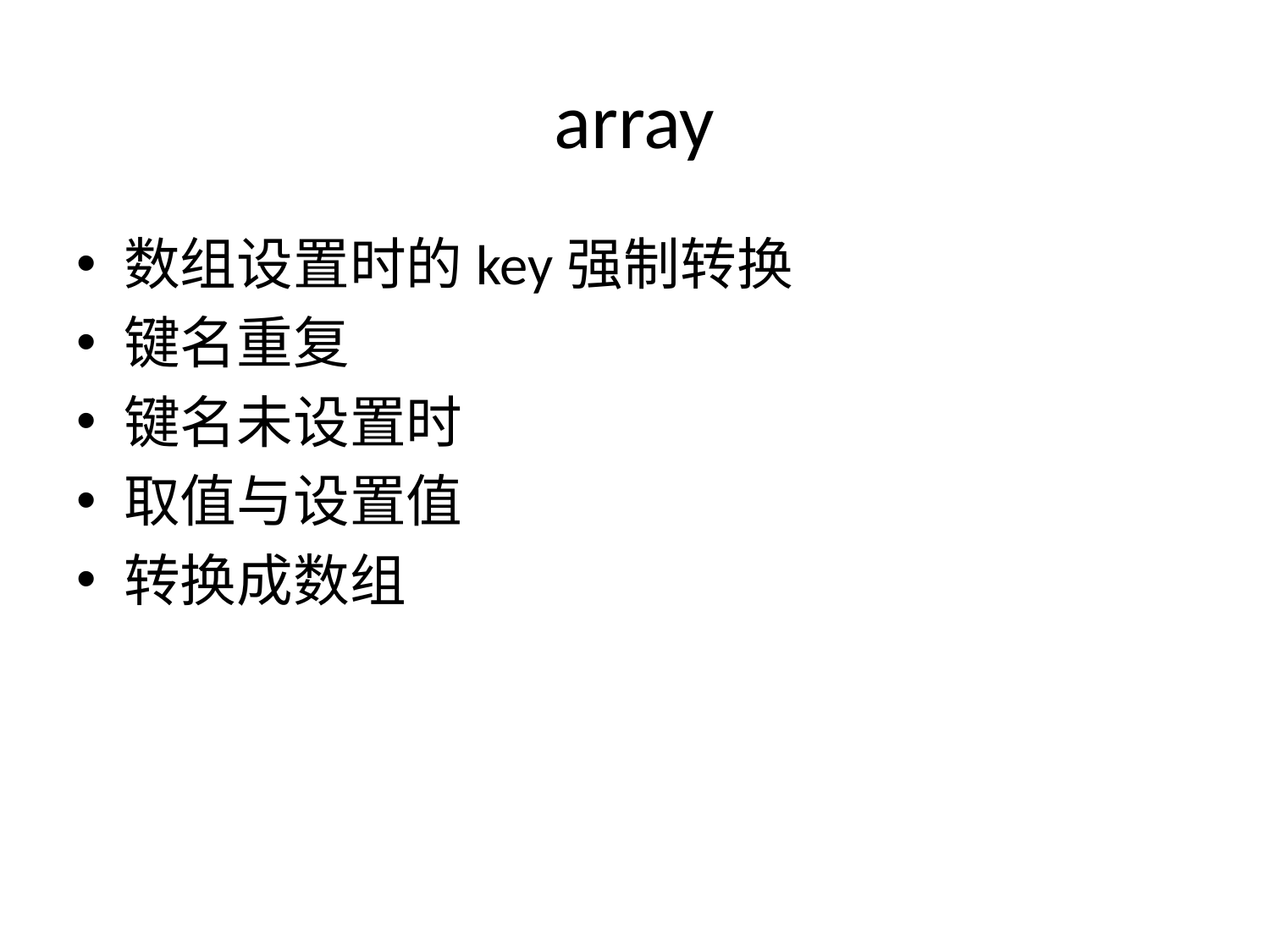

# array
数组设置时的key强制转换
键名重复
键名未设置时
取值与设置值
转换成数组